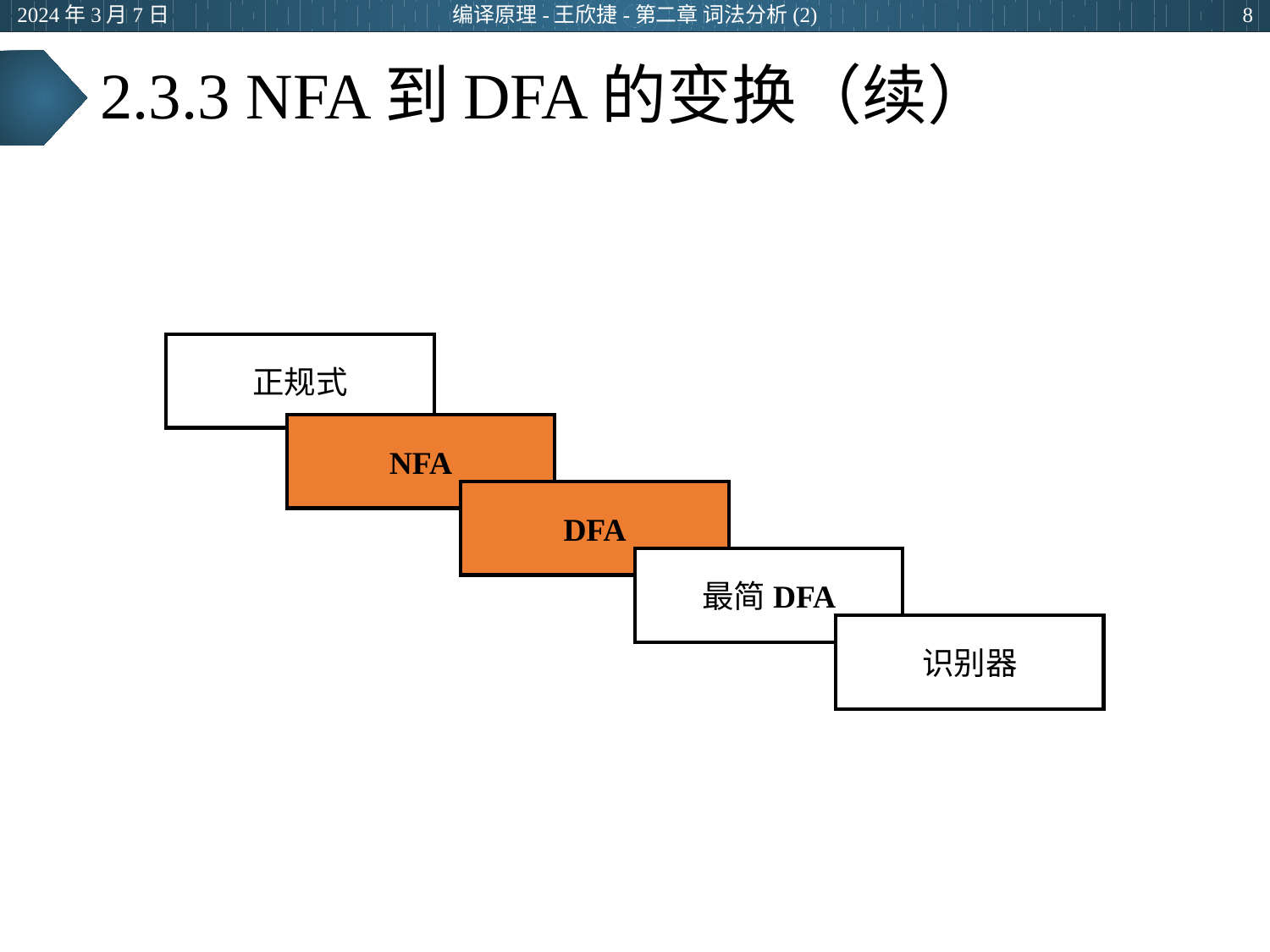

2024年3月7日
编译原理-王欣捷-第二章 词法分析(2)
8
# 2.3.3 NFA到DFA的变换（续）
正规式
NFA
DFA
最简DFA
识别器